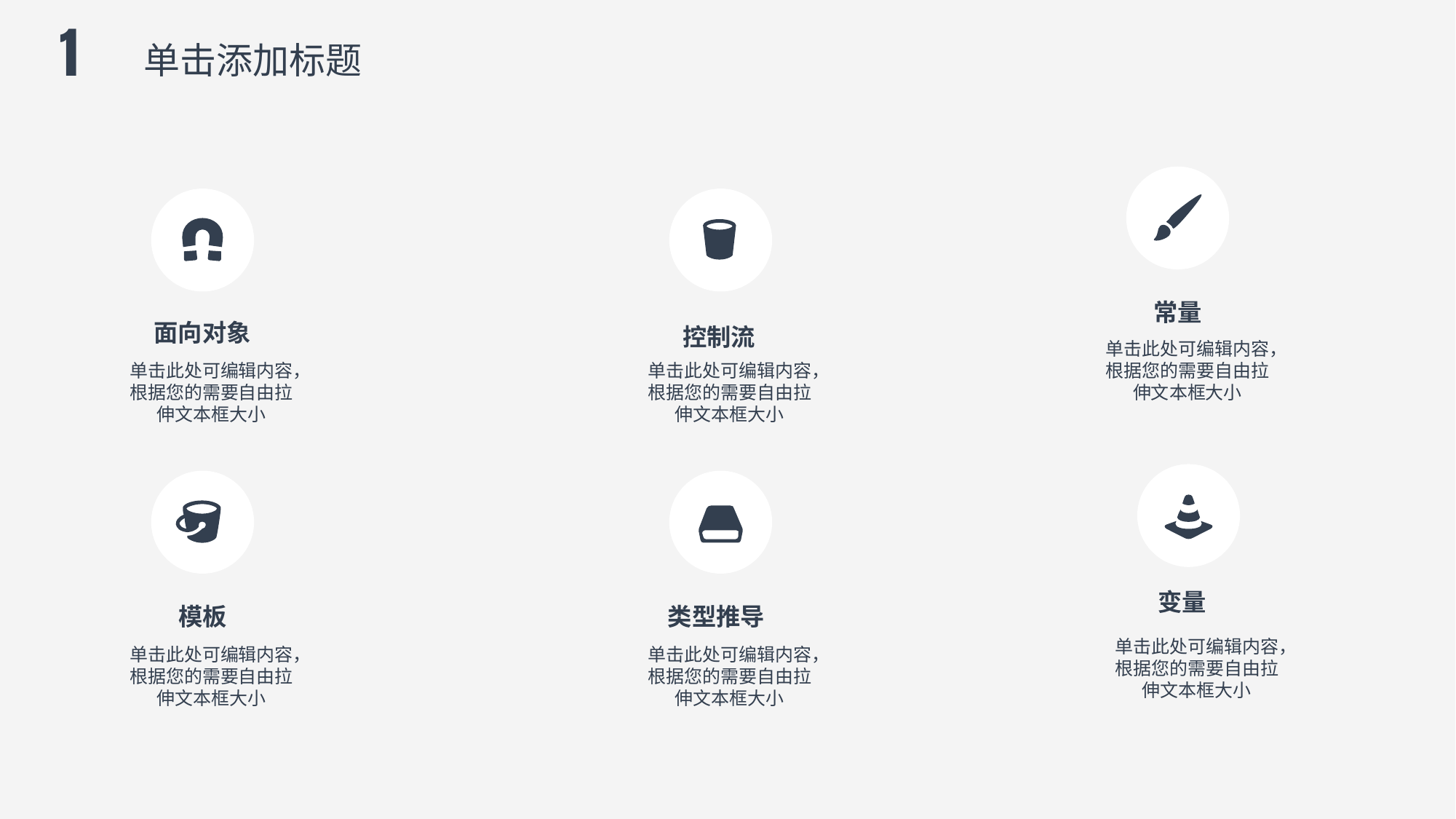

1
单击添加标题

常量
面向对象
控制流
单击此处可编辑内容，根据您的需要自由拉伸文本框大小
单击此处可编辑内容，根据您的需要自由拉伸文本框大小
单击此处可编辑内容，根据您的需要自由拉伸文本框大小

变量
模板
类型推导
单击此处可编辑内容，根据您的需要自由拉伸文本框大小
单击此处可编辑内容，根据您的需要自由拉伸文本框大小
单击此处可编辑内容，根据您的需要自由拉伸文本框大小